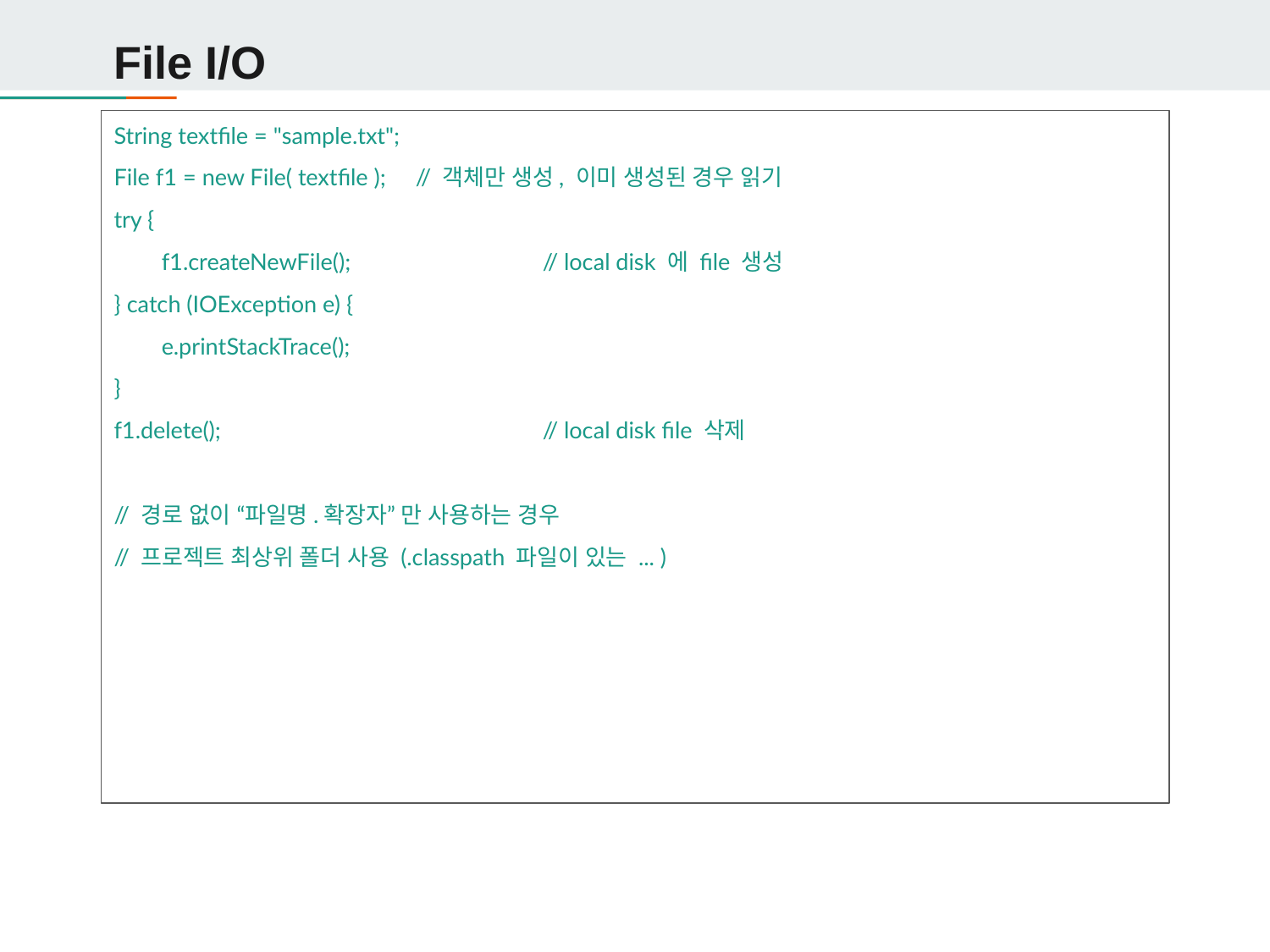

# File I/O
String textfile = "sample.txt";
File f1 = new File( textfile );	// 객체만 생성, 이미 생성된 경우 읽기
try {
	f1.createNewFile();		// local disk 에 file 생성
} catch (IOException e) {
	e.printStackTrace();
}
f1.delete();			// local disk file 삭제

// 경로 없이 “파일명.확장자” 만 사용하는 경우
// 프로젝트 최상위 폴더 사용 (.classpath 파일이 있는 ... )